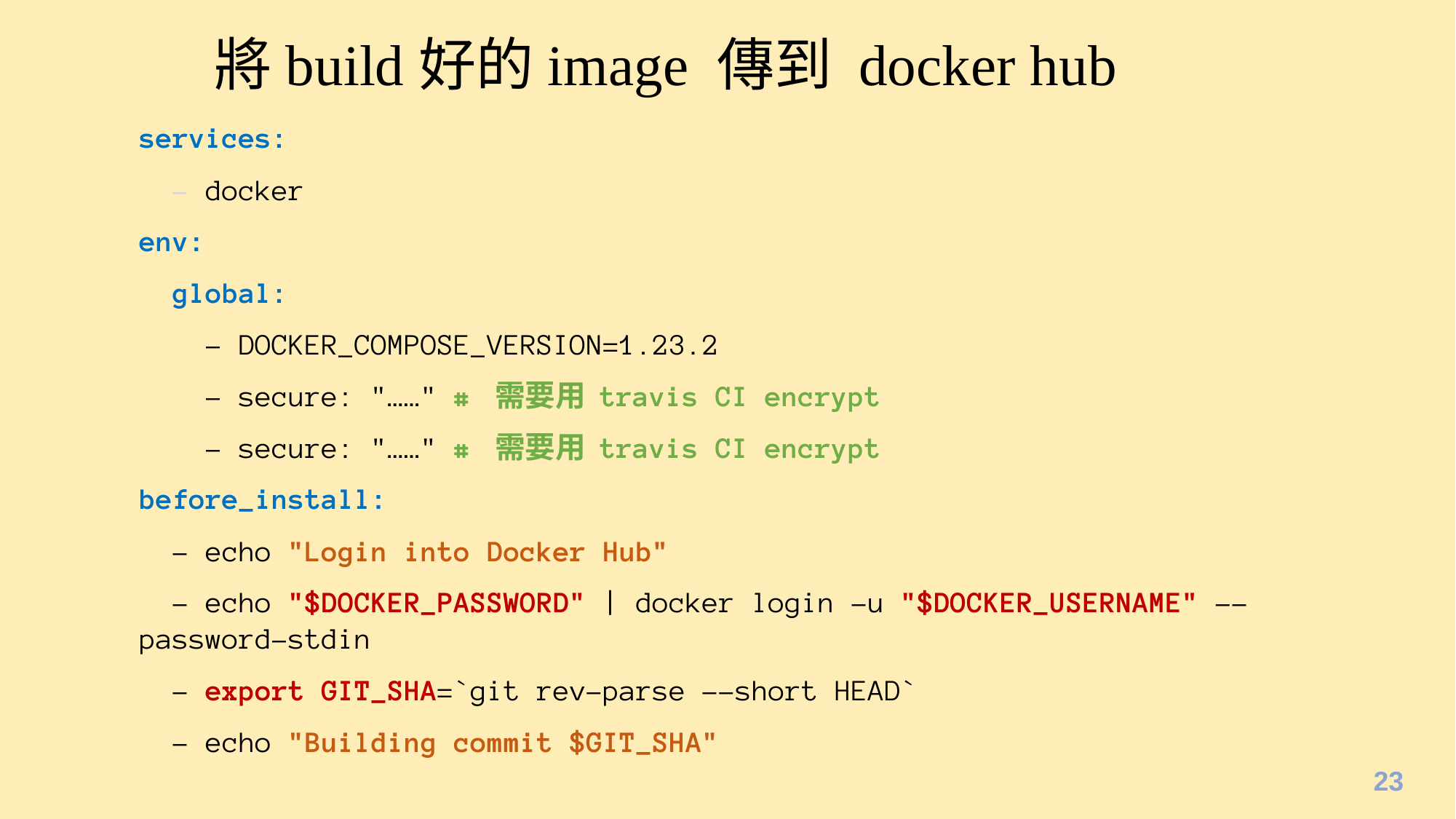

# 將build好的image 傳到 docker hub
services:
  - docker
env:
  global:
    - DOCKER_COMPOSE_VERSION=1.23.2
    - secure: "……" # 需要用 travis CI encrypt
    - secure: "……" # 需要用 travis CI encrypt
before_install:
  - echo "Login into Docker Hub"
  - echo "$DOCKER_PASSWORD" | docker login -u "$DOCKER_USERNAME" --password-stdin
  - export GIT_SHA=`git rev-parse --short HEAD`
  - echo "Building commit $GIT_SHA"
23